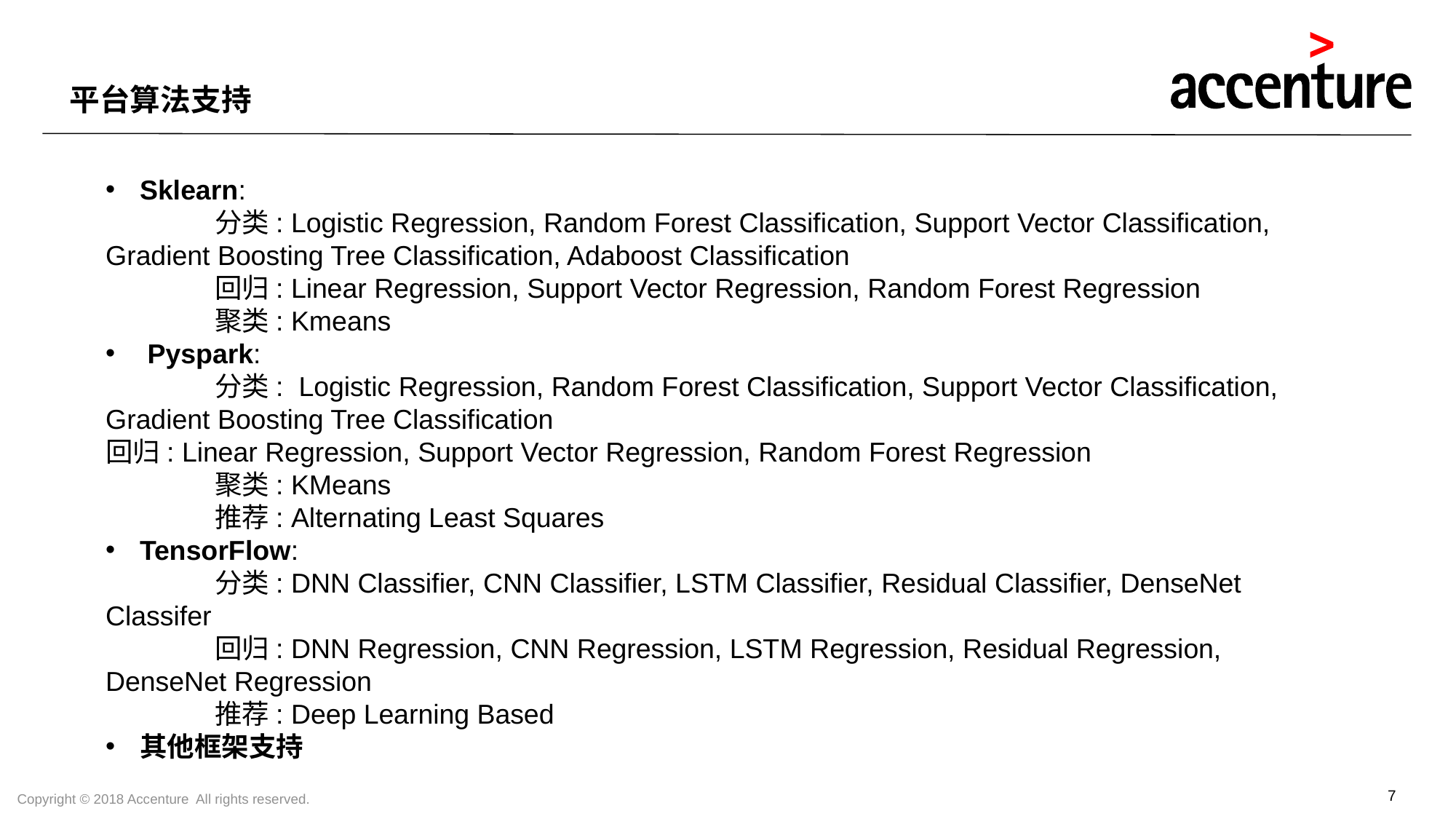

平台算法支持
Sklearn:
	分类: Logistic Regression, Random Forest Classification, Support Vector Classification, Gradient Boosting Tree Classification, Adaboost Classification
	回归: Linear Regression, Support Vector Regression, Random Forest Regression
	聚类: Kmeans
 Pyspark:
	分类:  Logistic Regression, Random Forest Classification, Support Vector Classification, Gradient Boosting Tree Classification
回归: Linear Regression, Support Vector Regression, Random Forest Regression
	聚类: KMeans
        	推荐: Alternating Least Squares
TensorFlow:
	分类: DNN Classifier, CNN Classifier, LSTM Classifier, Residual Classifier, DenseNet Classifer
	回归: DNN Regression, CNN Regression, LSTM Regression, Residual Regression, DenseNet Regression
	推荐: Deep Learning Based
其他框架支持